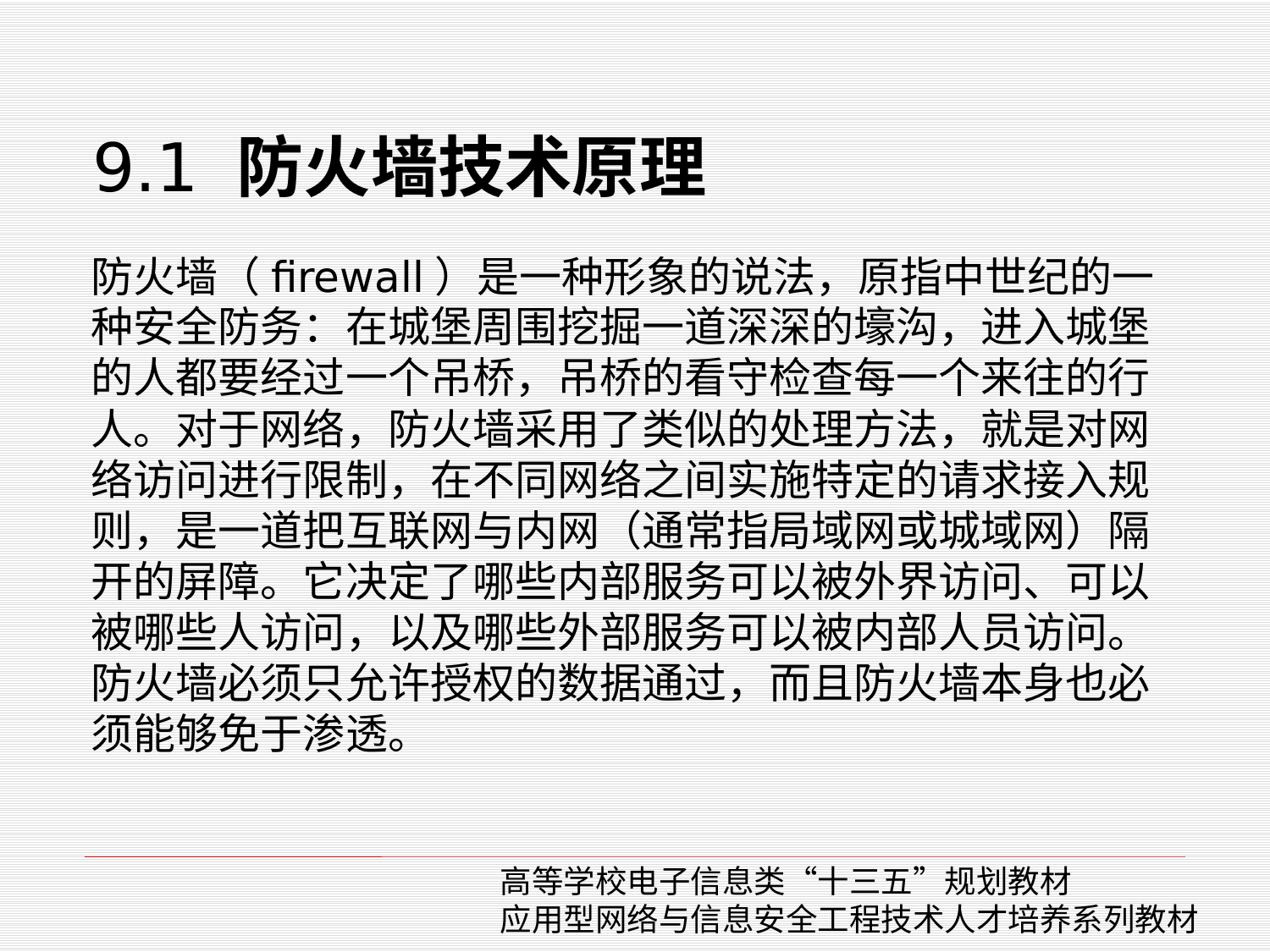

# 9.1 防火墙技术原理
防火墙（firewall）是一种形象的说法，原指中世纪的一种安全防务：在城堡周围挖掘一道深深的壕沟，进入城堡的人都要经过一个吊桥，吊桥的看守检查每一个来往的行人。对于网络，防火墙采用了类似的处理方法，就是对网络访问进行限制，在不同网络之间实施特定的请求接入规则，是一道把互联网与内网（通常指局域网或城域网）隔开的屏障。它决定了哪些内部服务可以被外界访问、可以被哪些人访问，以及哪些外部服务可以被内部人员访问。防火墙必须只允许授权的数据通过，而且防火墙本身也必须能够免于渗透。

高等学校电子信息类“十三五”规划教材
应用型网络与信息安全工程技术人才培养系列教材